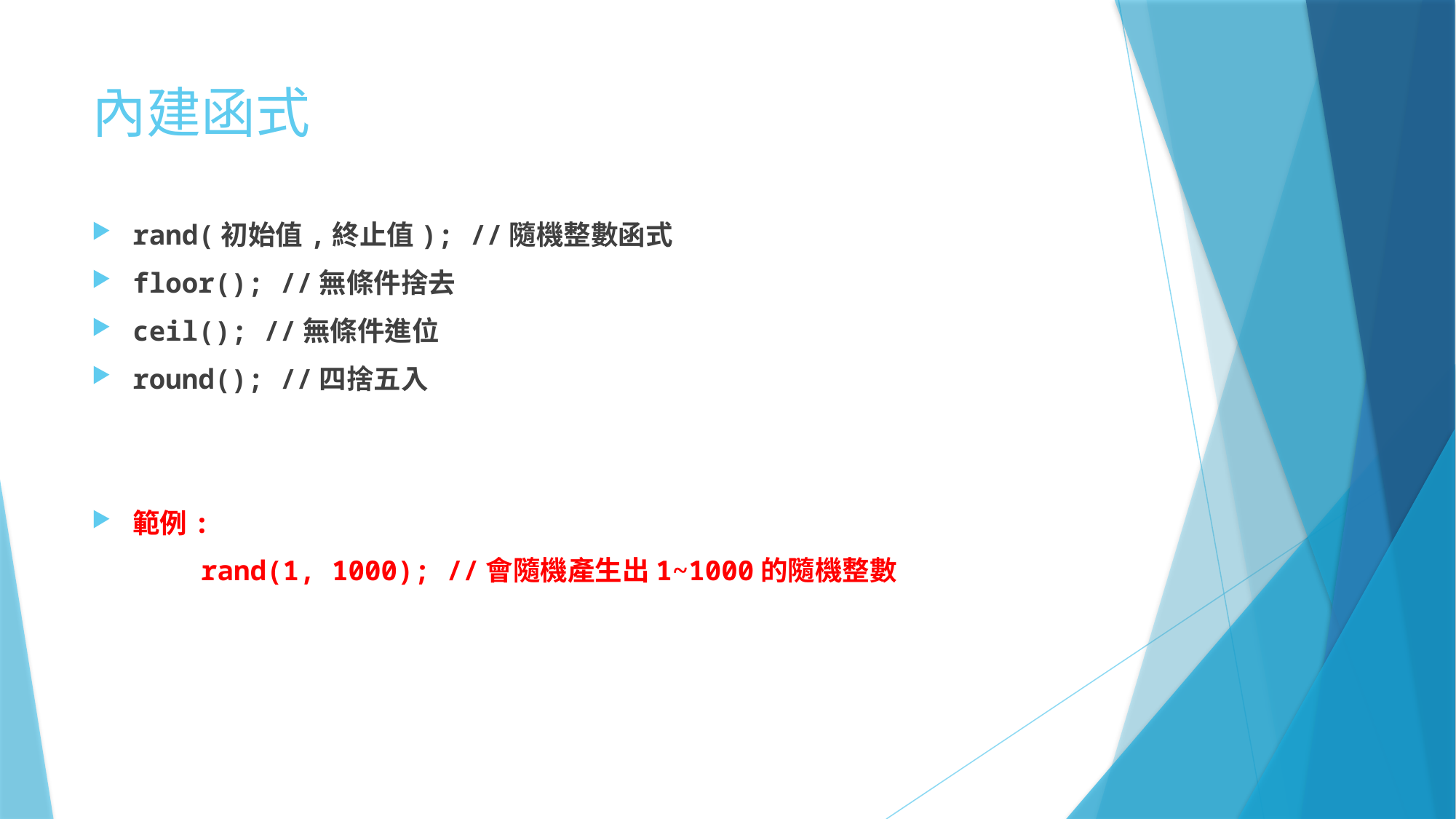

# 內建函式
rand(初始值,終止值); //隨機整數函式
floor(); //無條件捨去
ceil(); //無條件進位
round(); //四捨五入

範例:
	rand(1, 1000); //會隨機產生出1~1000的隨機整數